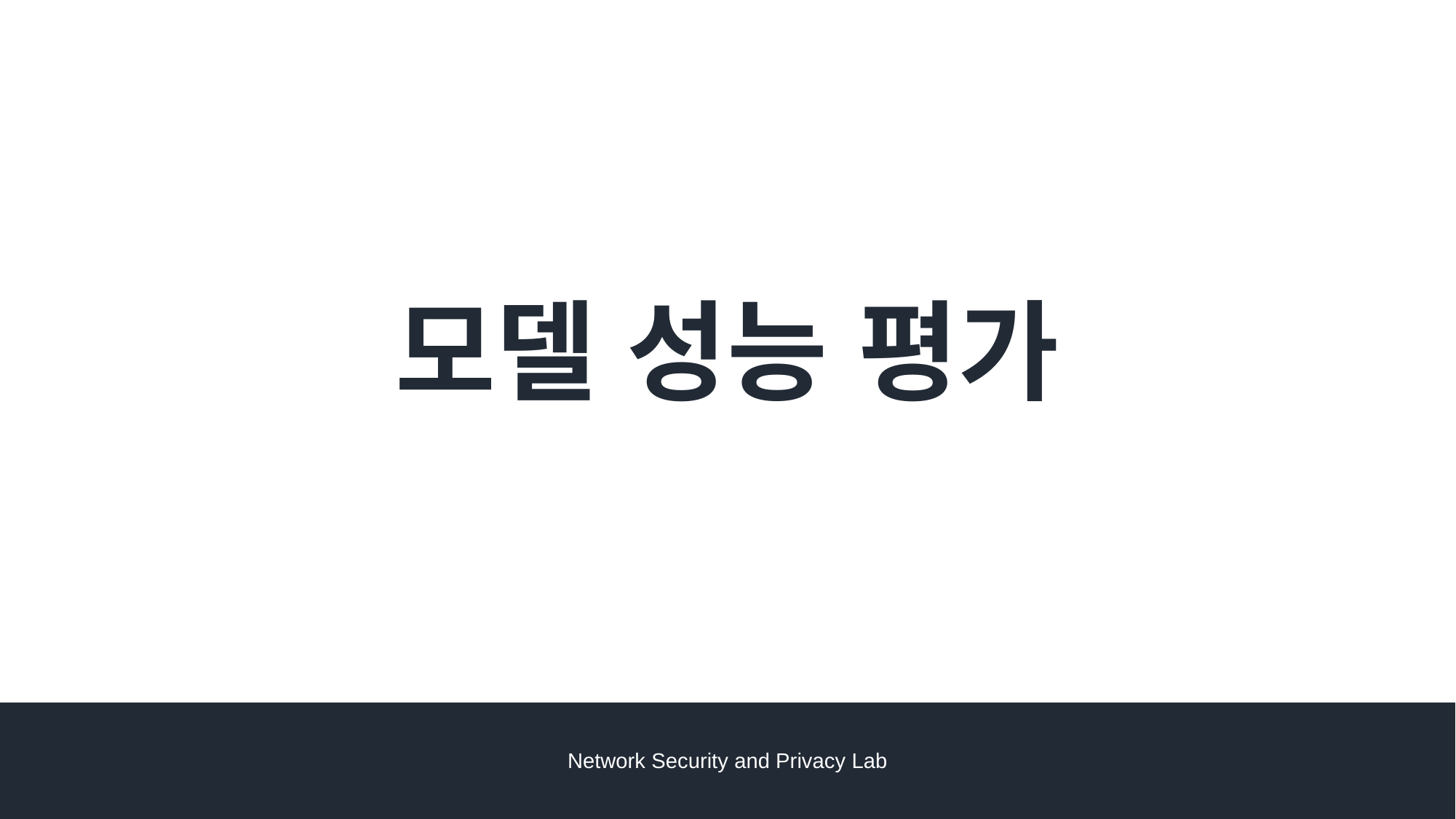

# 모델 성능 평가

Network Security and Privacy Lab